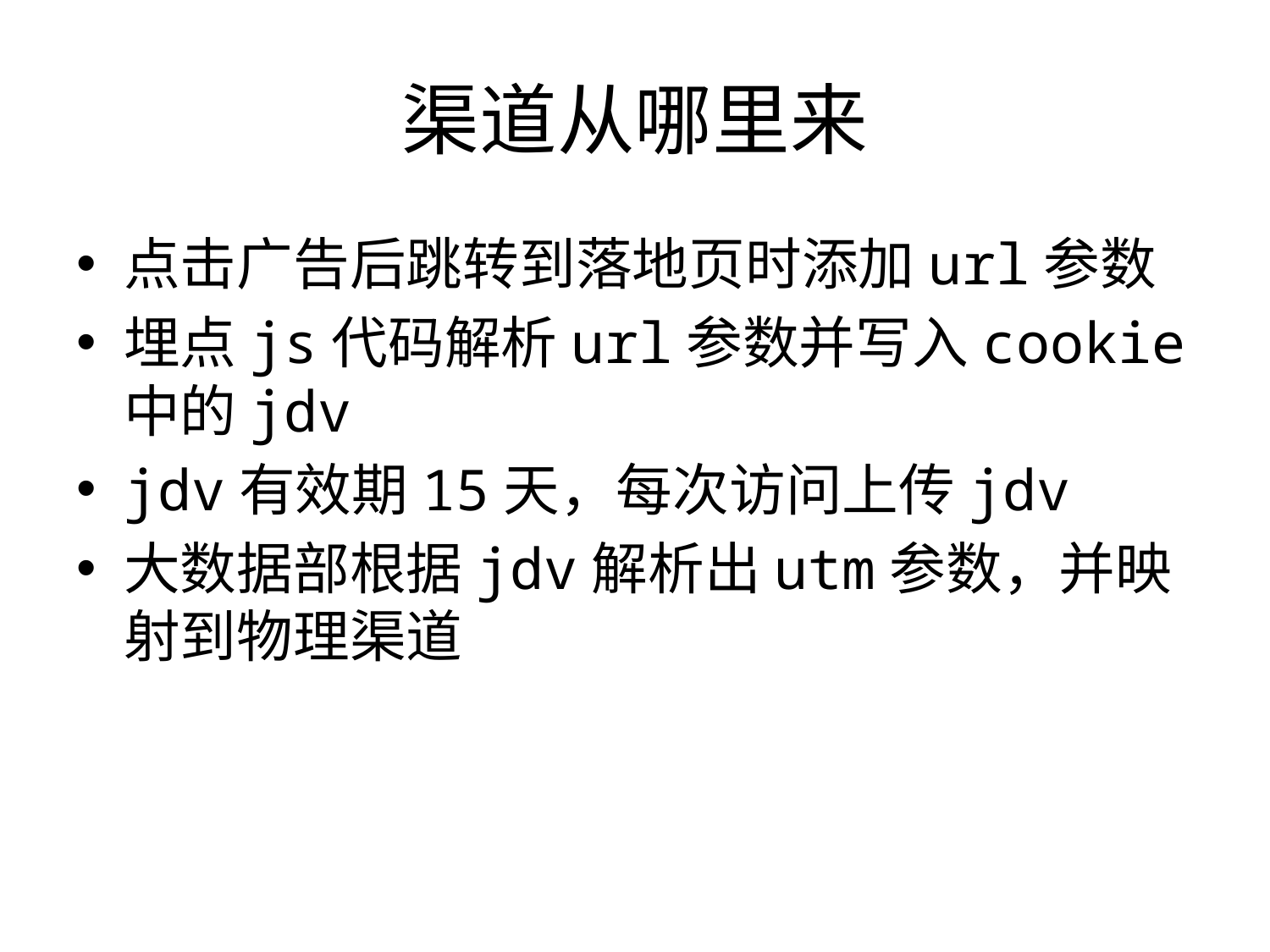

# 渠道从哪里来
点击广告后跳转到落地页时添加url参数
埋点js代码解析url参数并写入cookie中的jdv
jdv有效期15天，每次访问上传jdv
大数据部根据jdv解析出utm参数，并映射到物理渠道